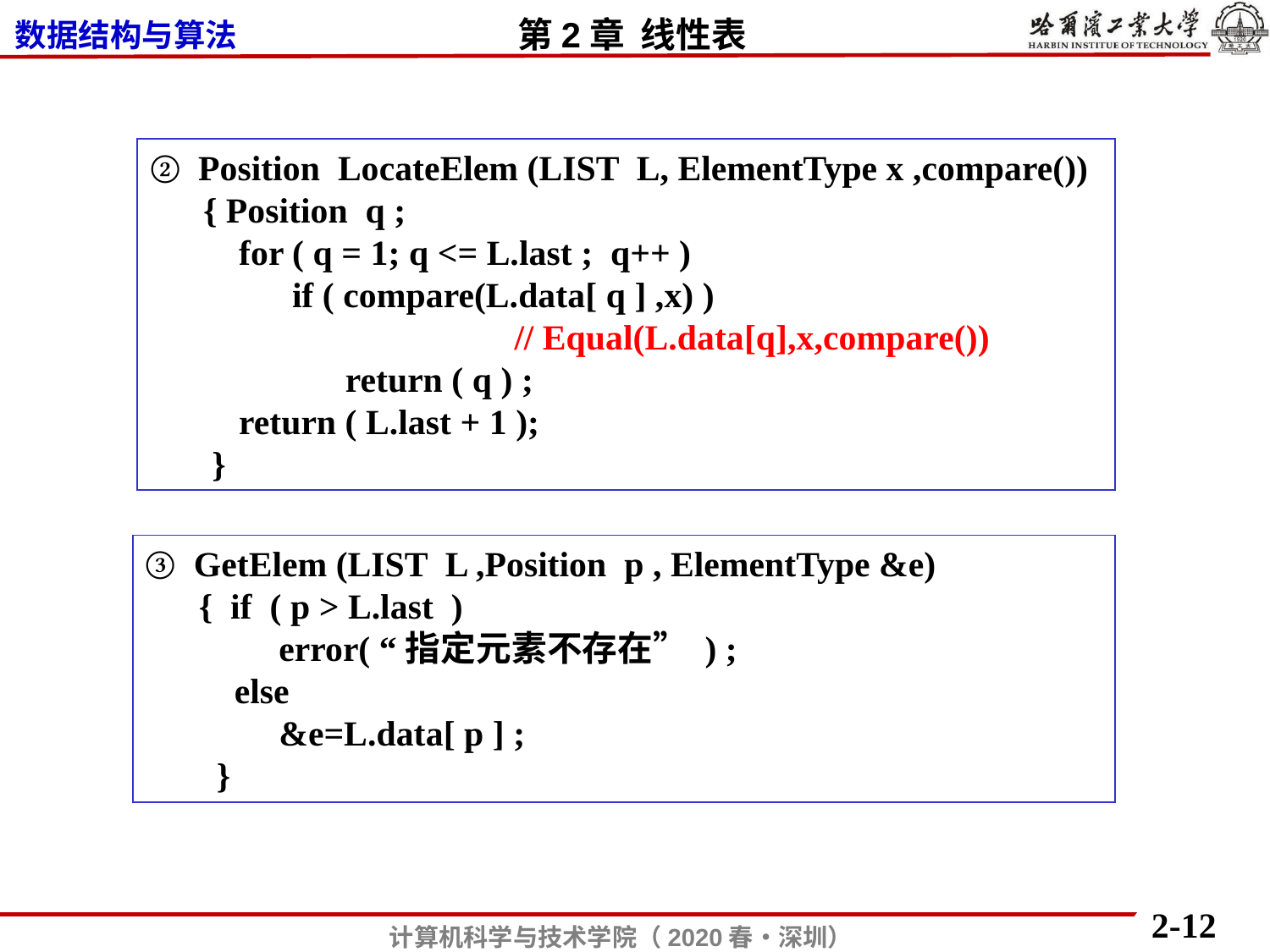

②  Position  LocateElem (LIST  L, ElementType x ,compare())
      { Position  q ;
          for ( q = 1; q <= L.last ;  q++ )
                if ( compare(L.data[ q ] ,x) )
                                         // Equal(L.data[q],x,compare())
                      return ( q ) ;
          return ( L.last + 1 );
       }
③  GetElem (LIST  L ,Position  p , ElementType &e)
      {  if  ( p > L.last  )
               error( “指定元素不存在” ) ;
          else
               &e=L.data[ p ] ;
        }